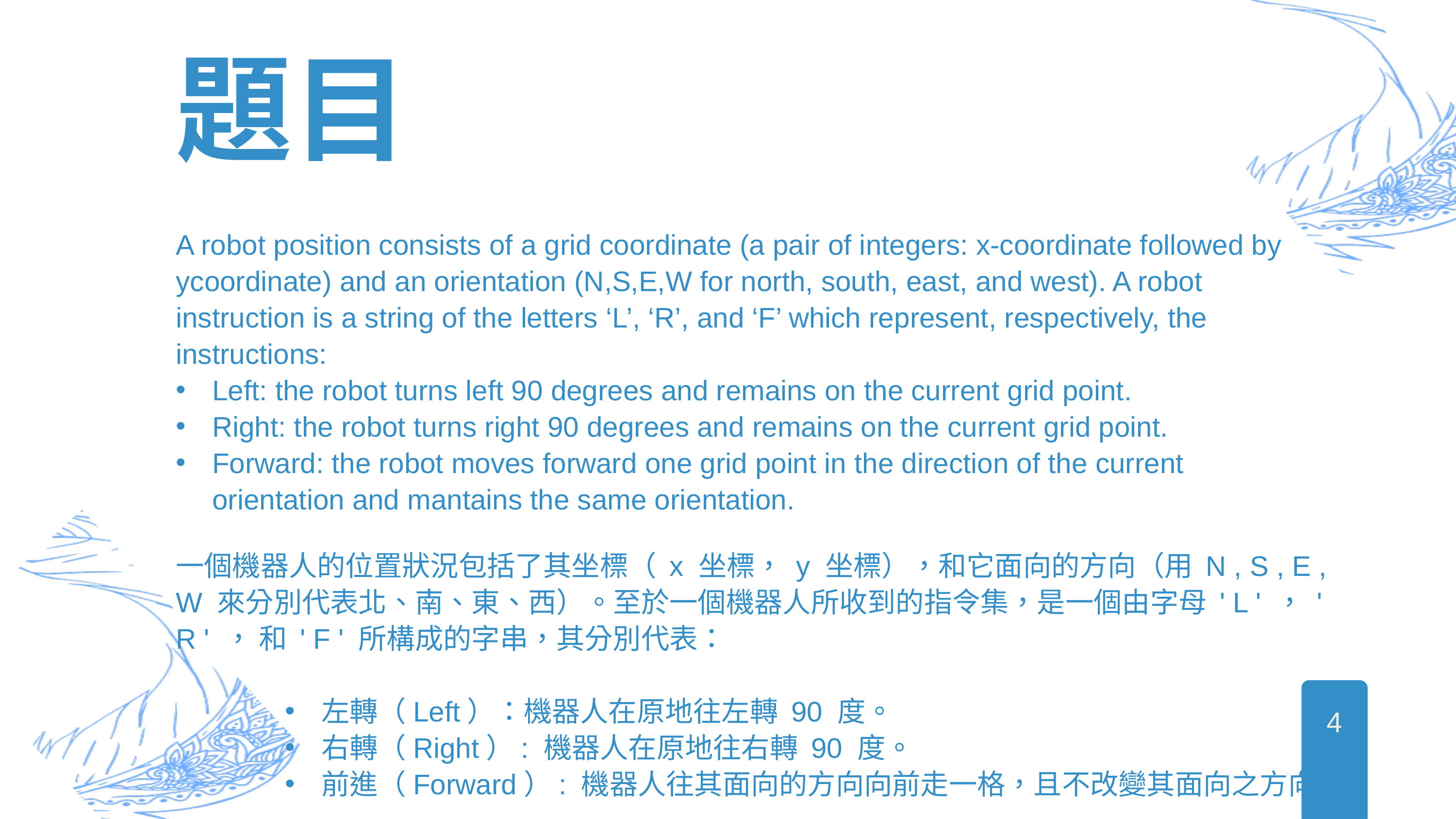

題目
A robot position consists of a grid coordinate (a pair of integers: x-coordinate followed by ycoordinate) and an orientation (N,S,E,W for north, south, east, and west). A robot instruction is a string of the letters ‘L’, ‘R’, and ‘F’ which represent, respectively, the instructions:
Left: the robot turns left 90 degrees and remains on the current grid point.
Right: the robot turns right 90 degrees and remains on the current grid point.
Forward: the robot moves forward one grid point in the direction of the current orientation and mantains the same orientation.

一個機器人的位置狀況包括了其坐標（ x 坐標， y 坐標），和它面向的方向（用 N , S , E , W 來分別代表北、南、東、西）。至於一個機器人所收到的指令集，是一個由字母 ' L ' ， ' R ' ， 和 ' F ' 所構成的字串，其分別代表：

左轉（Left）：機器人在原地往左轉 90 度。
右轉（Right）: 機器人在原地往右轉 90 度。
前進（Forward）: 機器人往其面向的方向向前走一格，且不改變其面向之方向。

4